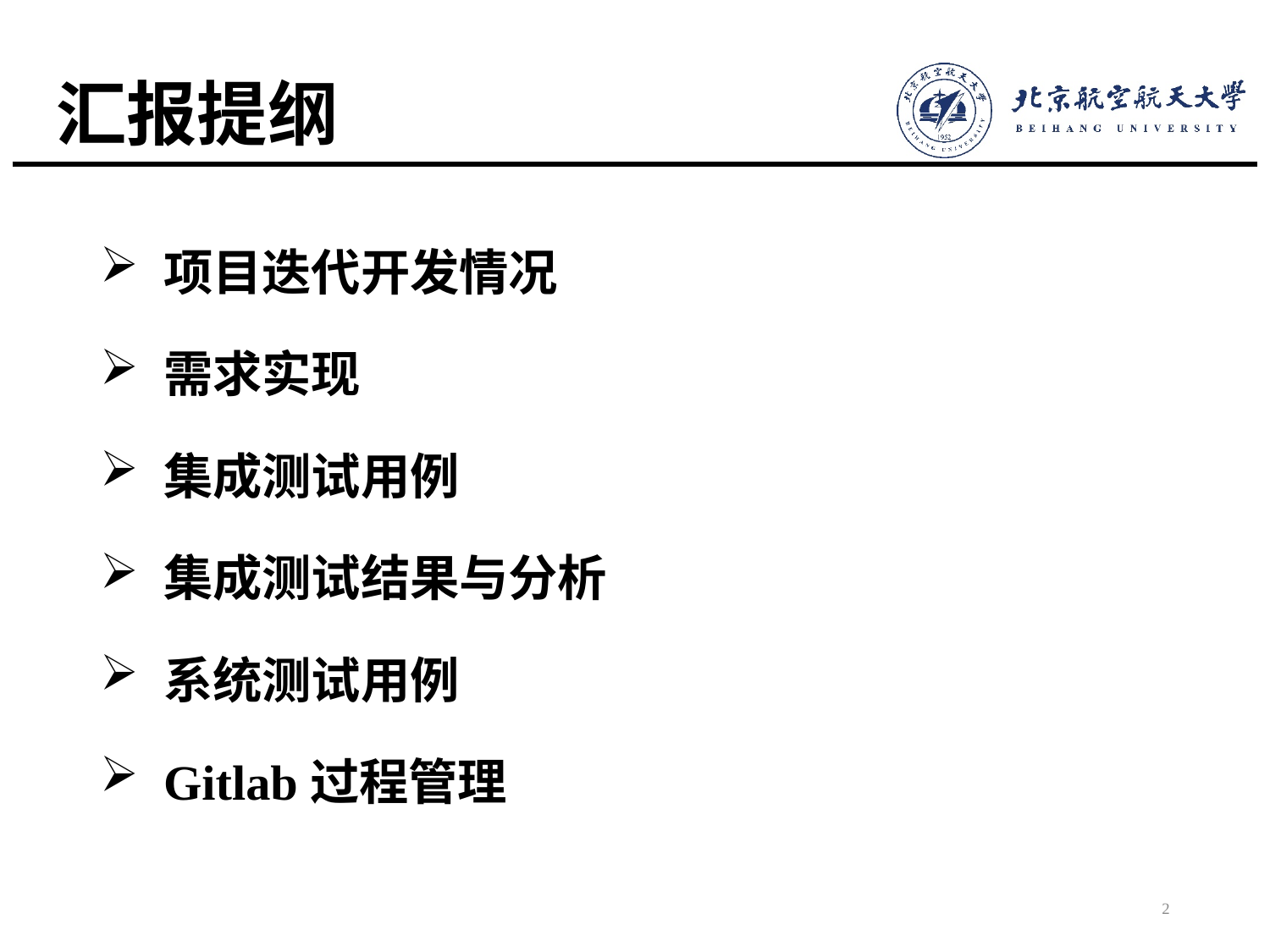

# 汇报提纲
项目迭代开发情况
需求实现
集成测试用例
集成测试结果与分析
系统测试用例
Gitlab过程管理
2